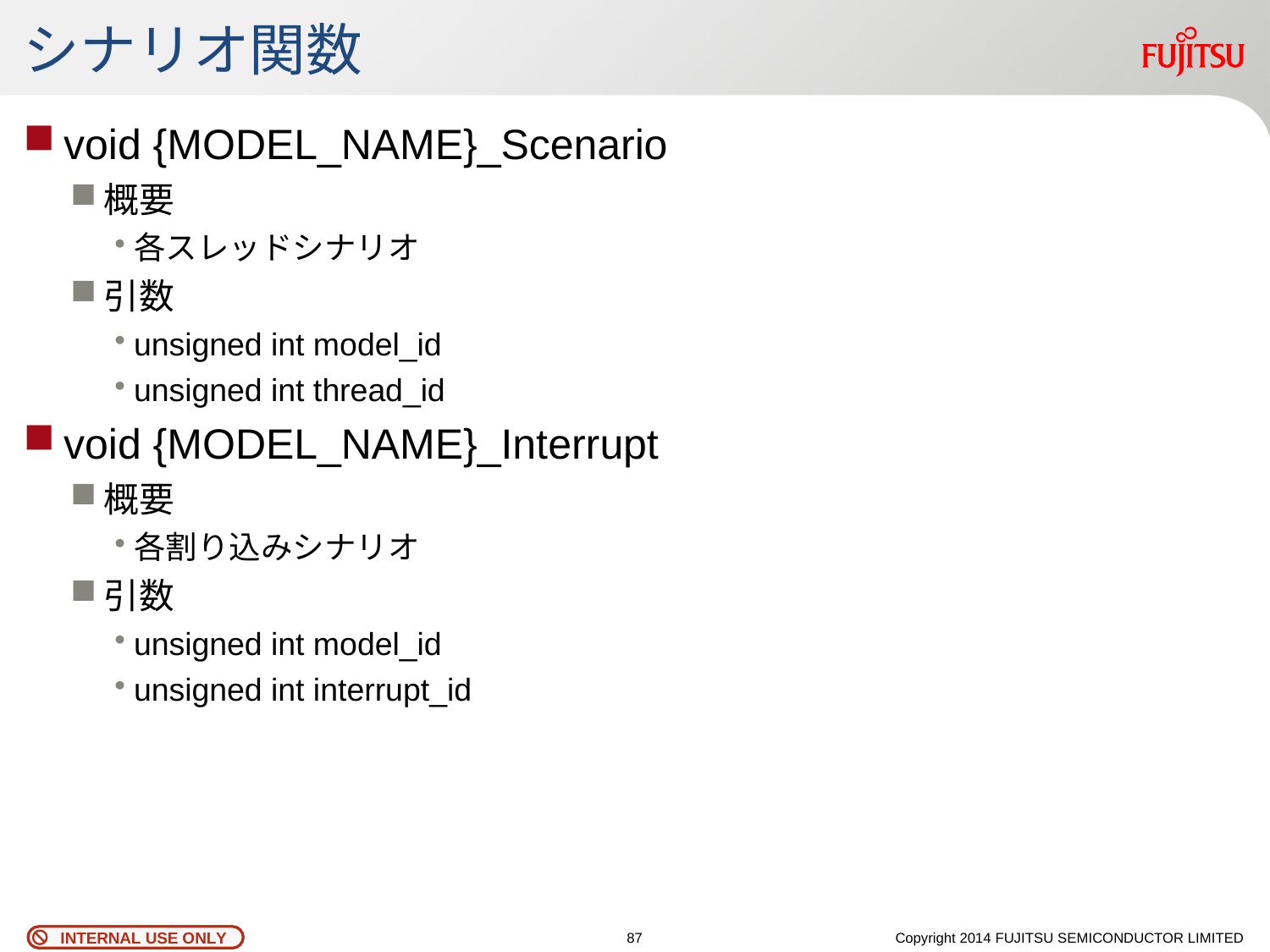

# シナリオ関数
void {MODEL_NAME}_Scenario
概要
各スレッドシナリオ
引数
unsigned int model_id
unsigned int thread_id
void {MODEL_NAME}_Interrupt
概要
各割り込みシナリオ
引数
unsigned int model_id
unsigned int interrupt_id

87
Copyright 2014 FUJITSU SEMICONDUCTOR LIMITED